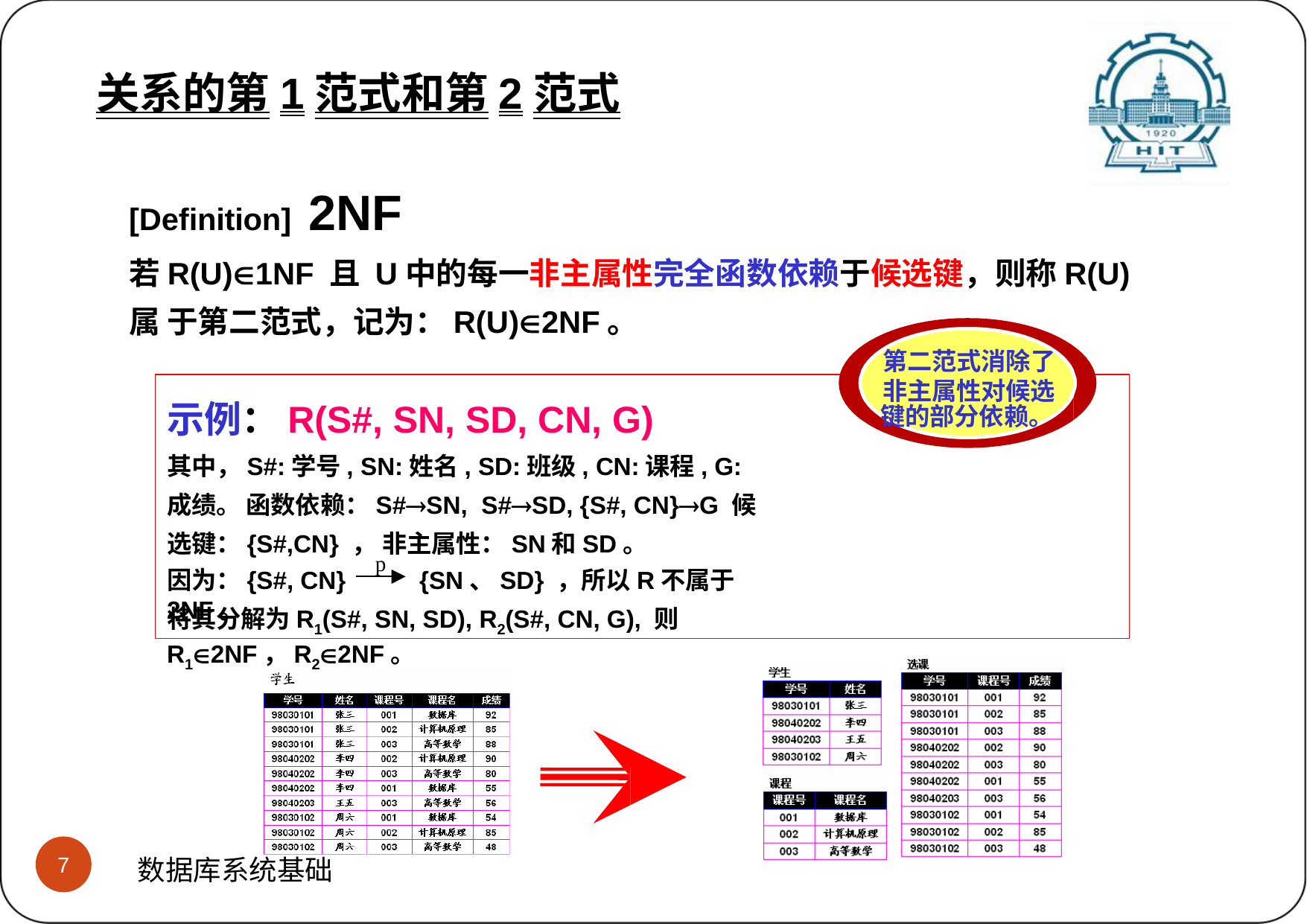

关系的第1范式和第2范式
(2)关系的2NF
关系的第1范式和第2范式
[Definition]  2NF
若R(U)∈1NF 且 U中的每一非主属性完全函数依赖于候选键，则称R(U)属 于第二范式，记为：R(U)∈2NF。
第二范式消除了 非主属性对候选

示例：R(S#, SN, SD, CN, G)
其中，S#:学号, SN:姓名, SD:班级, CN:课程, G:成绩。 函数依赖：S#→SN,  S#→SD, {S#, CN}→G 候选键：{S#,CN} ， 非主属性：SN和SD。
键的部分依赖。
p
因为：{S#, CN}	{SN、SD} ，所以R不属于2NF。

将其分解为R1(S#, SN, SD), R2(S#, CN, G), 则R1∈2NF，R2∈2NF。